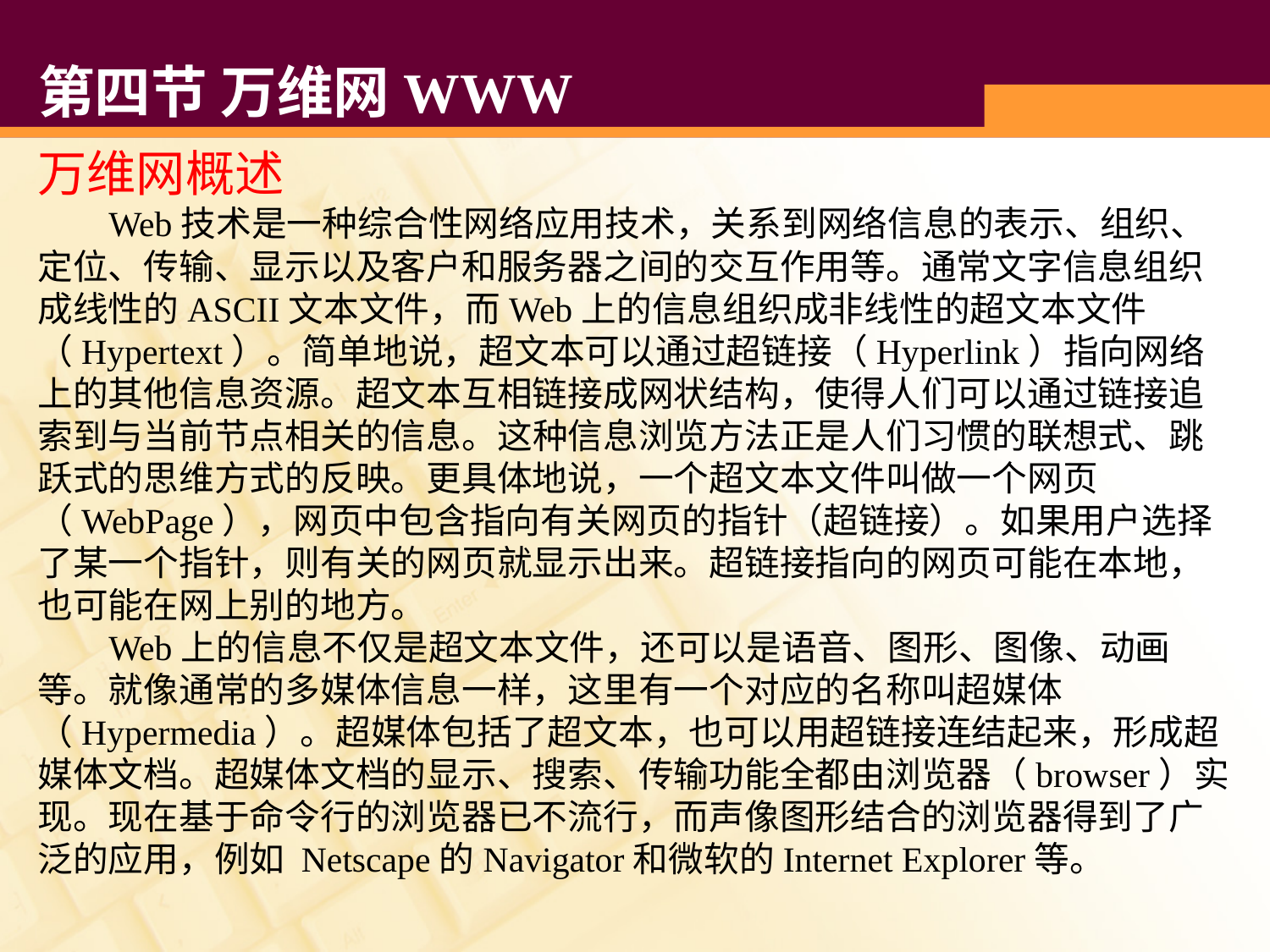

# 第四节 万维网WWW
万维网概述
        Web技术是一种综合性网络应用技术，关系到网络信息的表示、组织、定位、传输、显示以及客户和服务器之间的交互作用等。通常文字信息组织成线性的ASCII文本文件，而Web上的信息组织成非线性的超文本文件（Hypertext）。简单地说，超文本可以通过超链接（Hyperlink）指向网络上的其他信息资源。超文本互相链接成网状结构，使得人们可以通过链接追索到与当前节点相关的信息。这种信息浏览方法正是人们习惯的联想式、跳跃式的思维方式的反映。更具体地说，一个超文本文件叫做一个网页（WebPage），网页中包含指向有关网页的指针（超链接）。如果用户选择了某一个指针，则有关的网页就显示出来。超链接指向的网页可能在本地，也可能在网上别的地方。
        Web上的信息不仅是超文本文件，还可以是语音、图形、图像、动画等。就像通常的多媒体信息一样，这里有一个对应的名称叫超媒体（Hypermedia）。超媒体包括了超文本，也可以用超链接连结起来，形成超媒体文档。超媒体文档的显示、搜索、传输功能全都由浏览器（browser）实现。现在基于命令行的浏览器已不流行，而声像图形结合的浏览器得到了广泛的应用，例如 Netscape的Navigator和微软的Internet Explorer等。